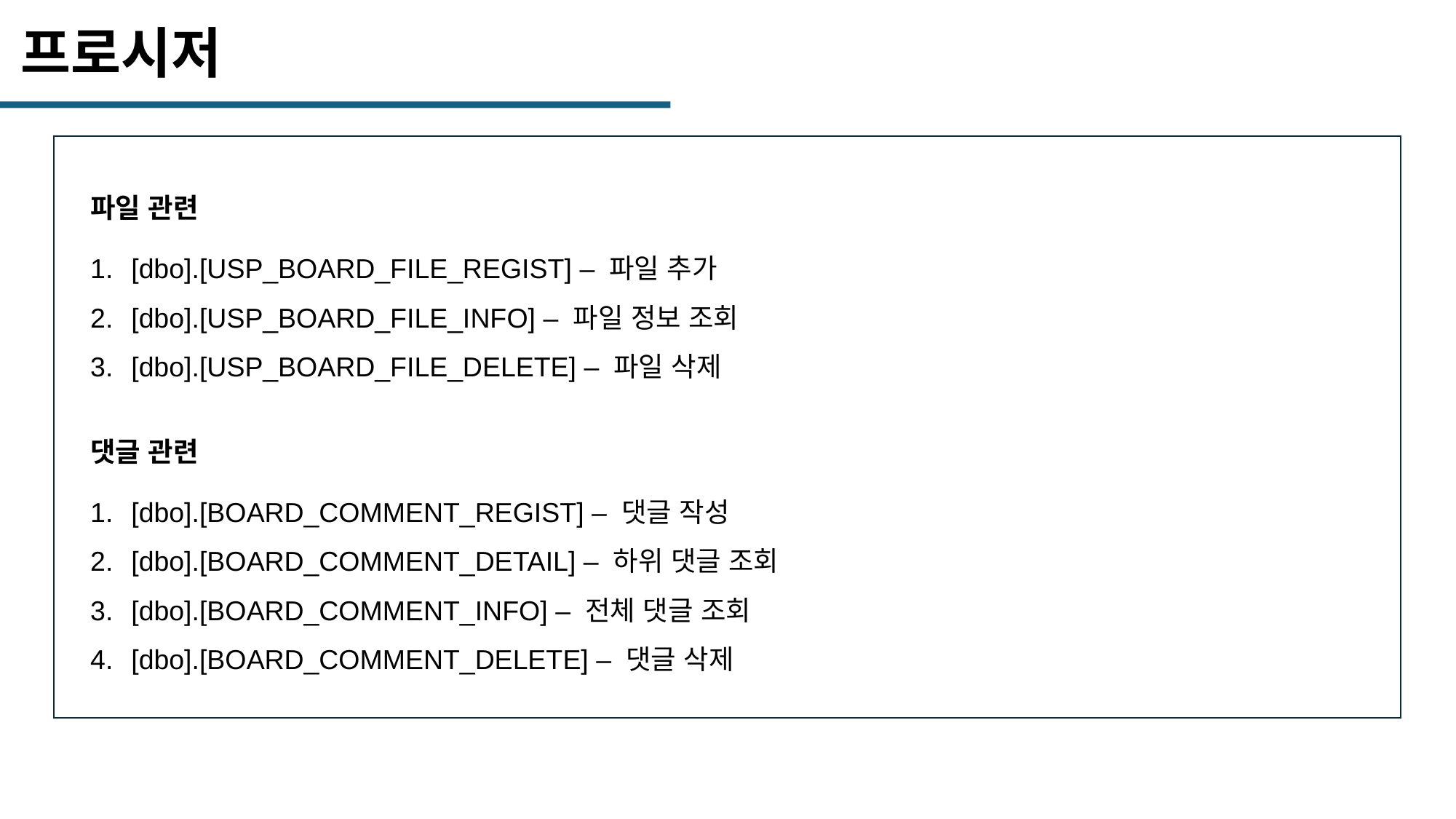

프로시저

파일 관련
[dbo].[USP_BOARD_FILE_REGIST] – 파일 추가
[dbo].[USP_BOARD_FILE_INFO] – 파일 정보 조회
[dbo].[USP_BOARD_FILE_DELETE] – 파일 삭제
댓글 관련
[dbo].[BOARD_COMMENT_REGIST] – 댓글 작성
[dbo].[BOARD_COMMENT_DETAIL] – 하위 댓글 조회
[dbo].[BOARD_COMMENT_INFO] – 전체 댓글 조회
[dbo].[BOARD_COMMENT_DELETE] – 댓글 삭제